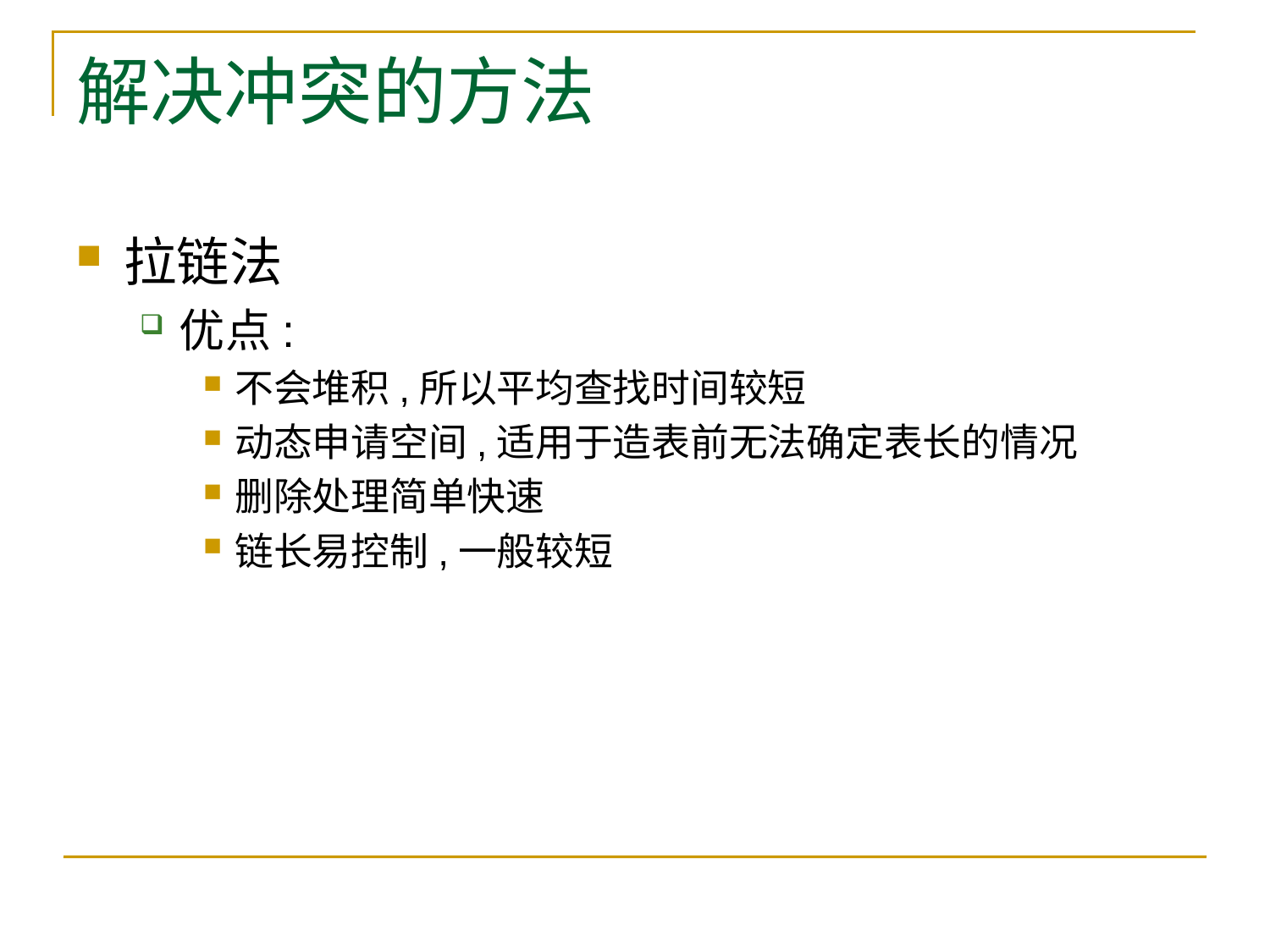

# 解决冲突的方法
拉链法
优点:
不会堆积,所以平均查找时间较短
动态申请空间,适用于造表前无法确定表长的情况
删除处理简单快速
链长易控制,一般较短